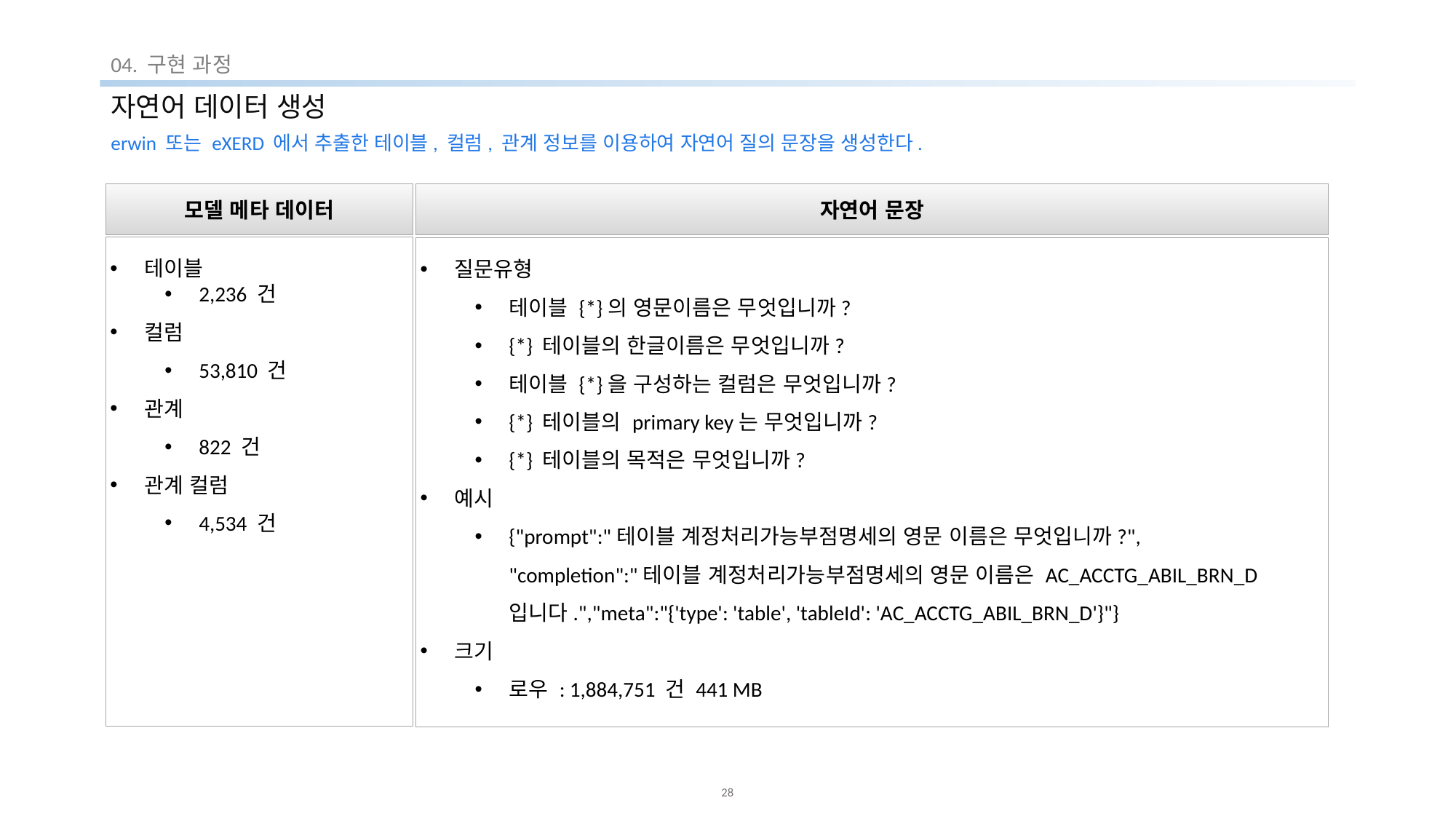

04. 구현 과정
# 자연어 데이터 생성
erwin 또는 eXERD 에서 추출한 테이블, 컬럼, 관계 정보를 이용하여 자연어 질의 문장을 생성한다.
모델 메타 데이터
자연어 문장
테이블
2,236 건
컬럼
53,810 건
관계
822 건
관계 컬럼
4,534 건
질문유형
테이블 {*}의 영문이름은 무엇입니까?
{*} 테이블의 한글이름은 무엇입니까?
테이블 {*}을 구성하는 컬럼은 무엇입니까?
{*} 테이블의 primary key는 무엇입니까?
{*} 테이블의 목적은 무엇입니까?
예시
{"prompt":"테이블 계정처리가능부점명세의 영문 이름은 무엇입니까?",
"completion":"테이블 계정처리가능부점명세의 영문 이름은 AC_ACCTG_ABIL_BRN_D 입니다.","meta":"{'type': 'table', 'tableId': 'AC_ACCTG_ABIL_BRN_D'}"}
크기
로우 : 1,884,751 건 441 MB